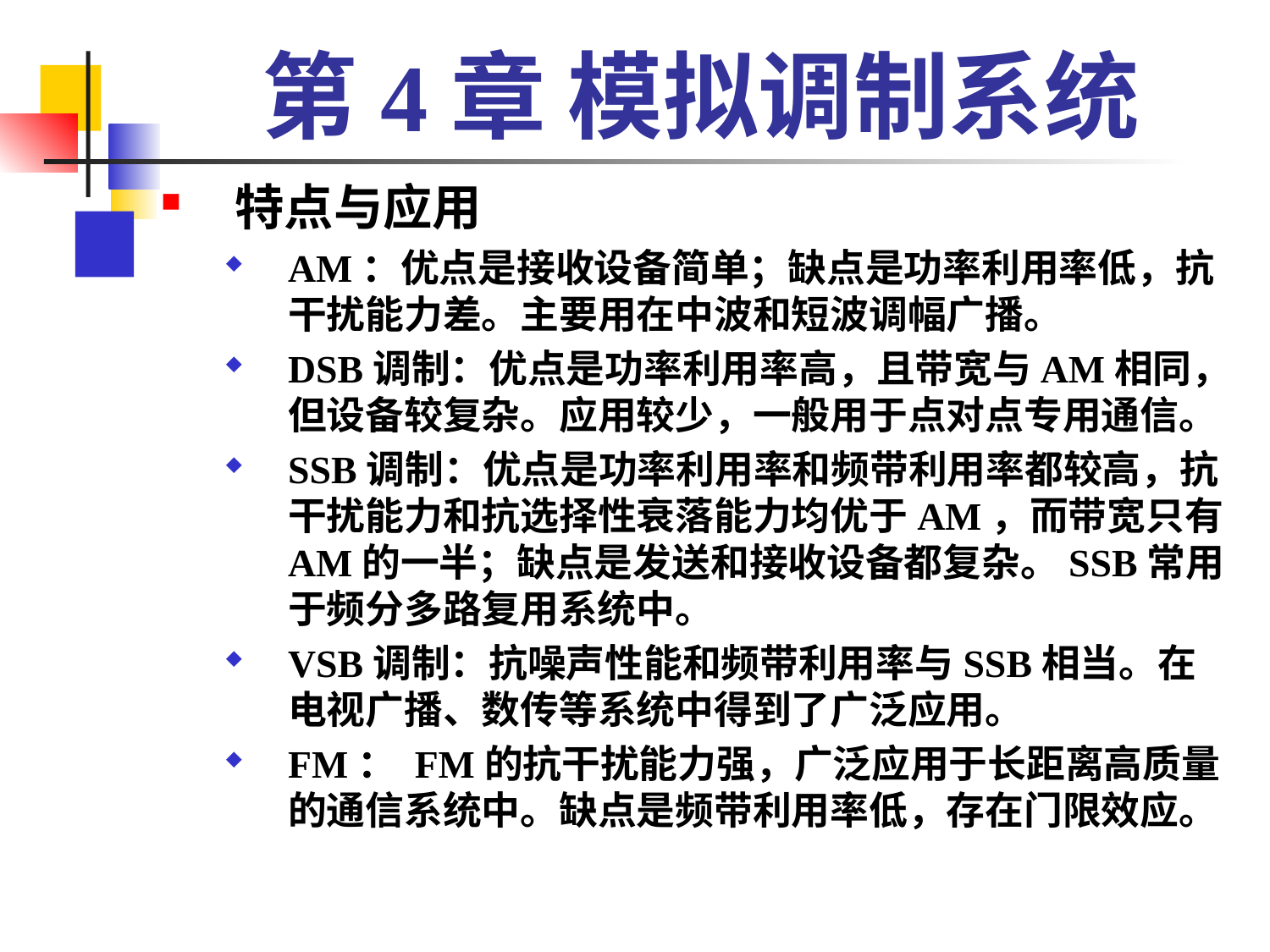

# 第4章 模拟调制系统
特点与应用
AM：优点是接收设备简单；缺点是功率利用率低，抗干扰能力差。主要用在中波和短波调幅广播。
DSB调制：优点是功率利用率高，且带宽与AM相同，但设备较复杂。应用较少，一般用于点对点专用通信。
SSB调制：优点是功率利用率和频带利用率都较高，抗干扰能力和抗选择性衰落能力均优于AM，而带宽只有AM的一半；缺点是发送和接收设备都复杂。SSB常用于频分多路复用系统中。
VSB调制：抗噪声性能和频带利用率与SSB相当。在电视广播、数传等系统中得到了广泛应用。
FM： FM的抗干扰能力强，广泛应用于长距离高质量的通信系统中。缺点是频带利用率低，存在门限效应。
109